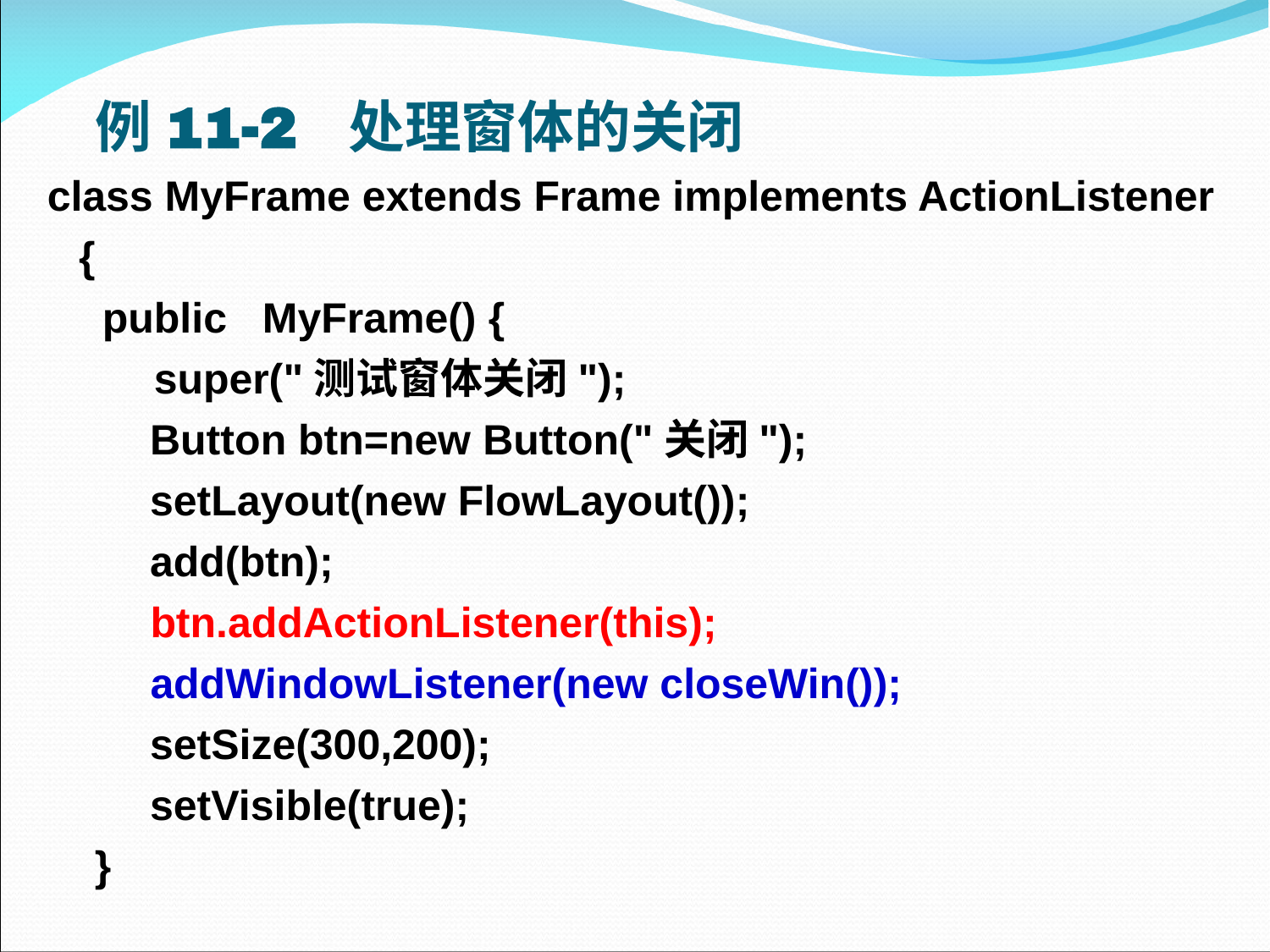

# 例11-2  处理窗体的关闭
class MyFrame extends Frame implements ActionListener {
  public   MyFrame() {
     super("测试窗体关闭");
  Button btn=new Button("关闭");
  setLayout(new FlowLayout());
  add(btn);
  btn.addActionListener(this);
  addWindowListener(new closeWin());
  setSize(300,200);
  setVisible(true);
    }